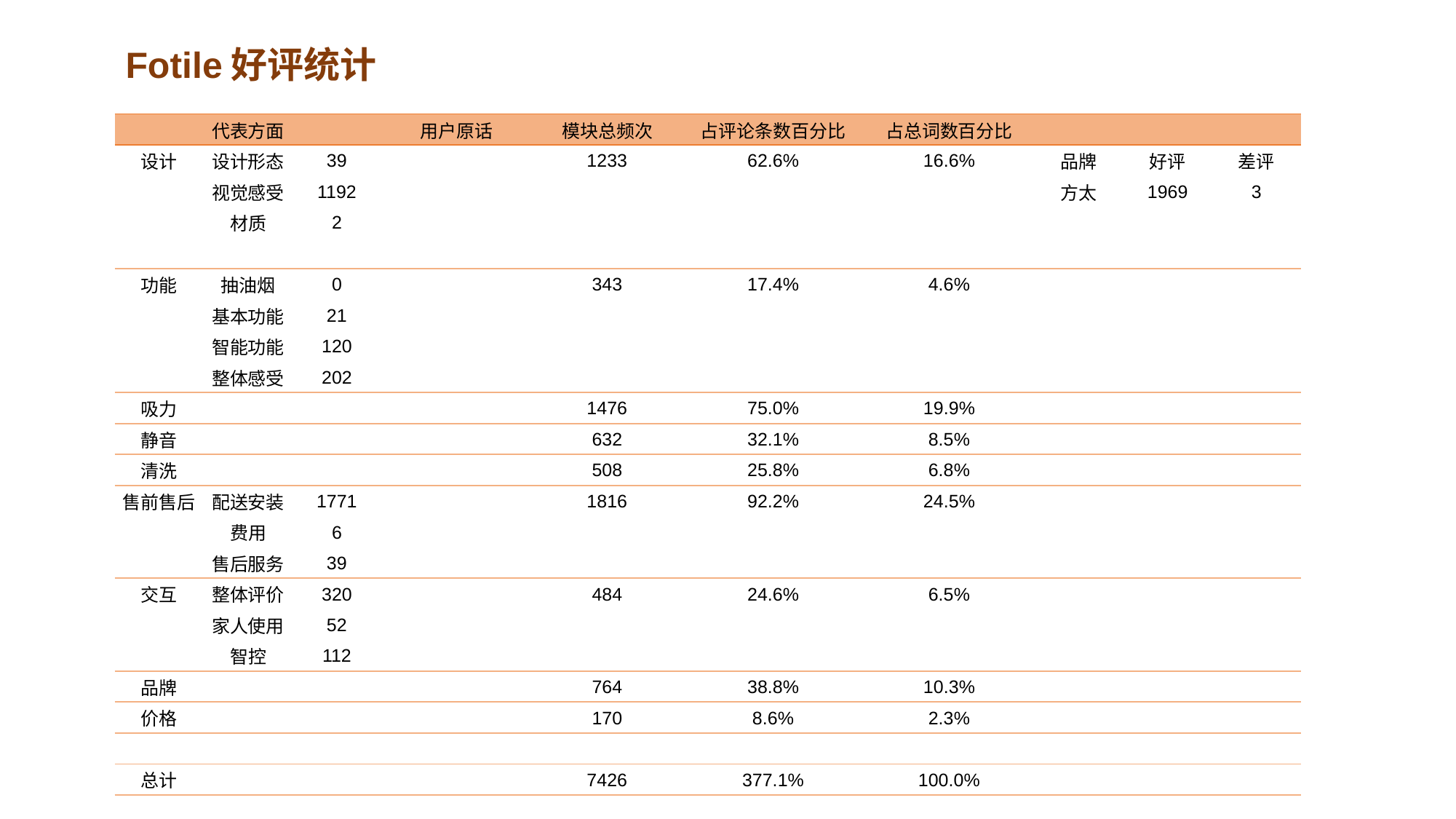

Fotile好评统计
|  | 代表方面 |  | 用户原话 | 模块总频次 | 占评论条数百分比 | 占总词数百分比 |  |  |  |
| --- | --- | --- | --- | --- | --- | --- | --- | --- | --- |
| 设计 | 设计形态 | 39 |  | 1233 | 62.6% | 16.6% | 品牌 | 好评 | 差评 |
|  | 视觉感受 | 1192 |  |  |  |  | 方太 | 1969 | 3 |
|  | 材质 | 2 |  |  |  |  |  |  |  |
|  |  |  |  |  |  |  |  |  |  |
| 功能 | 抽油烟 | 0 |  | 343 | 17.4% | 4.6% |  |  |  |
|  | 基本功能 | 21 |  |  |  |  |  |  |  |
|  | 智能功能 | 120 |  |  |  |  |  |  |  |
|  | 整体感受 | 202 |  |  |  |  |  |  |  |
| 吸力 |  |  |  | 1476 | 75.0% | 19.9% |  |  |  |
| 静音 |  |  |  | 632 | 32.1% | 8.5% |  |  |  |
| 清洗 |  |  |  | 508 | 25.8% | 6.8% |  |  |  |
| 售前售后 | 配送安装 | 1771 |  | 1816 | 92.2% | 24.5% |  |  |  |
|  | 费用 | 6 |  |  |  |  |  |  |  |
|  | 售后服务 | 39 |  |  |  |  |  |  |  |
| 交互 | 整体评价 | 320 |  | 484 | 24.6% | 6.5% |  |  |  |
|  | 家人使用 | 52 |  |  |  |  |  |  |  |
|  | 智控 | 112 |  |  |  |  |  |  |  |
| 品牌 |  |  |  | 764 | 38.8% | 10.3% |  |  |  |
| 价格 |  |  |  | 170 | 8.6% | 2.3% |  |  |  |
|  |  |  |  |  |  |  |  |  |  |
| 总计 |  |  |  | 7426 | 377.1% | 100.0% |  |  |  |